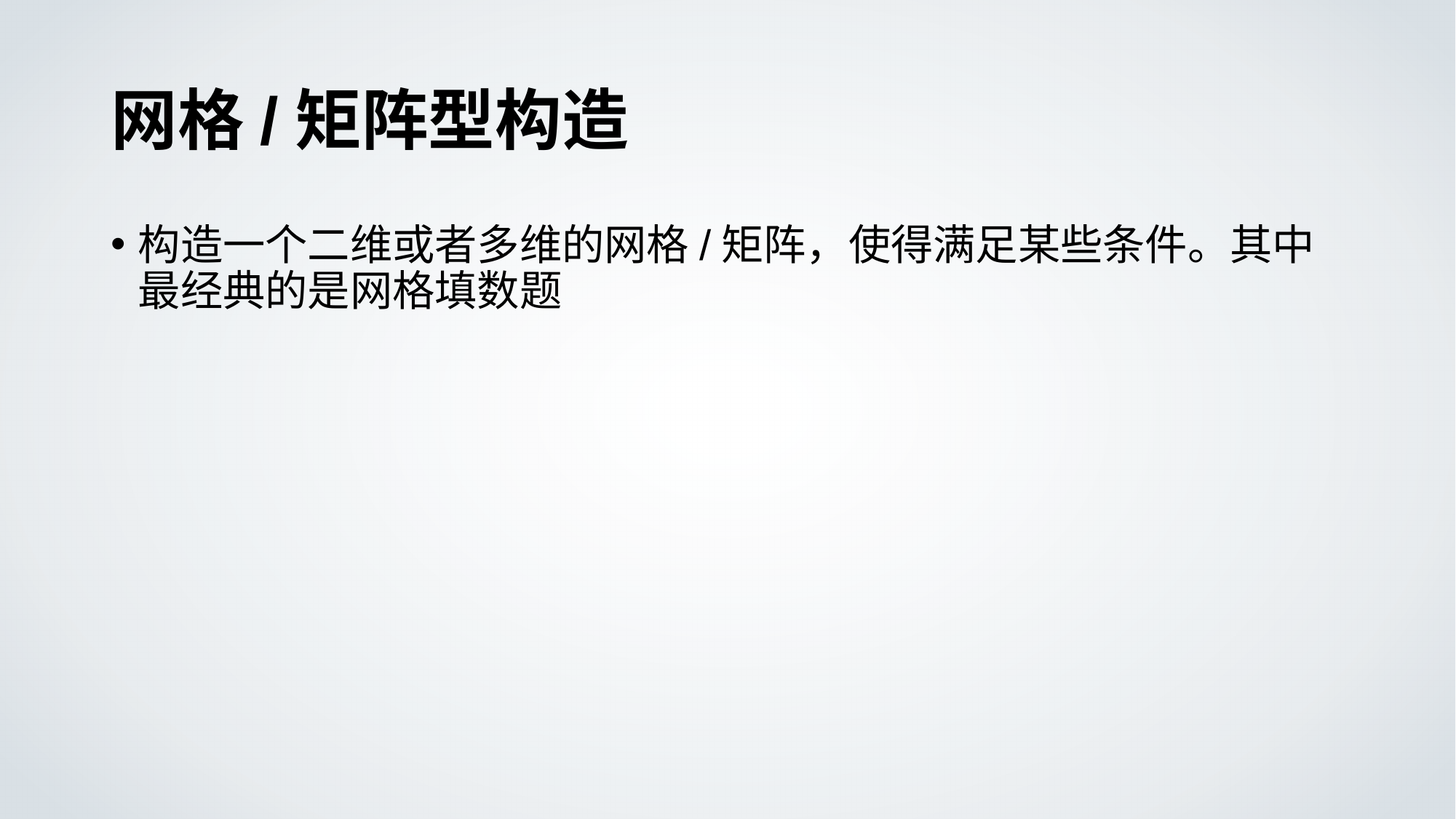

# 网格/矩阵型构造
构造一个二维或者多维的网格/矩阵，使得满足某些条件。其中最经典的是网格填数题